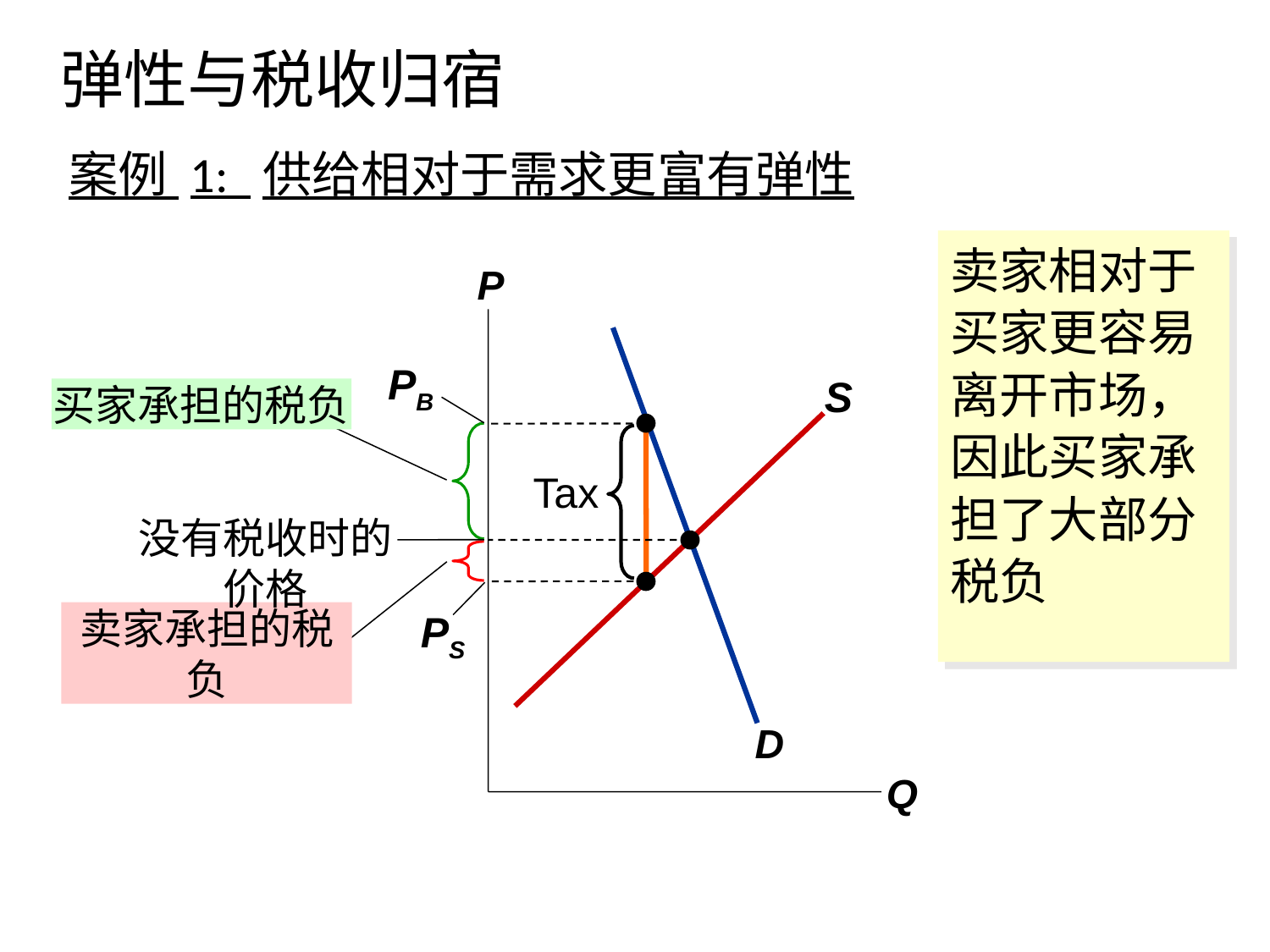

弹性与税收归宿
#
案例 1:  供给相对于需求更富有弹性
卖家相对于买家更容易离开市场，因此买家承担了大部分税负
P

Q

D
PB

S

买家承担的税负

Tax
没有税收时的价格

卖家承担的税负

PS